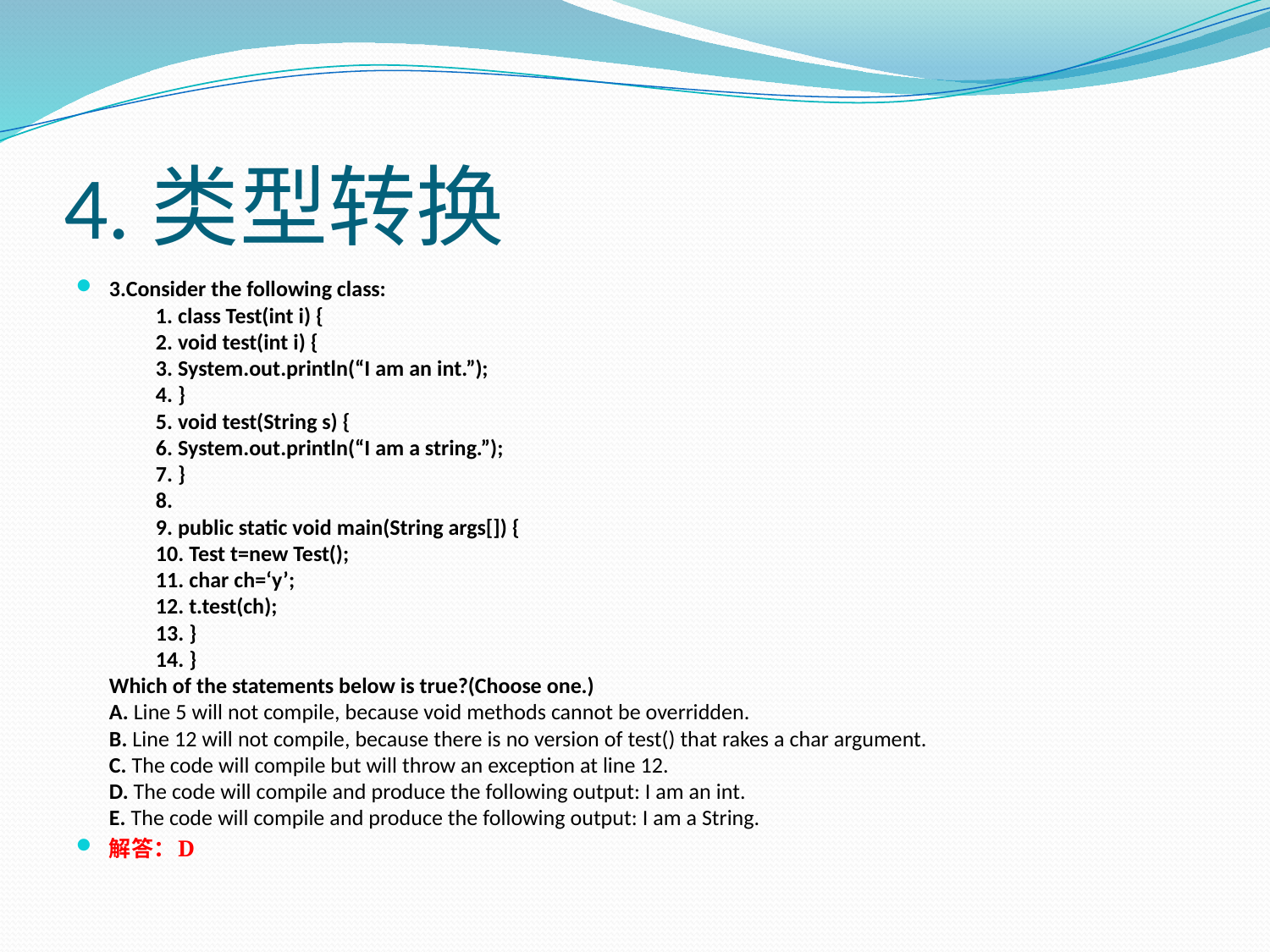

# 4.类型转换
3.Consider the following class:
　　1. class Test(int i) {
　　2. void test(int i) {
　　3. System.out.println(“I am an int.”);
　　4. }
　　5. void test(String s) {
　　6. System.out.println(“I am a string.”);
　　7. } 　　
　　8.
　　9. public static void main(String args[]) {
　　10. Test t=new Test();
　　11. char ch=‘y’;
　　12. t.test(ch);
　　13. }
　　14. }
Which of the statements below is true?(Choose one.)
A. Line 5 will not compile, because void methods cannot be overridden.
B. Line 12 will not compile, because there is no version of test() that rakes a char argument.
C. The code will compile but will throw an exception at line 12.
D. The code will compile and produce the following output: I am an int.
E. The code will compile and produce the following output: I am a String.
解答：D